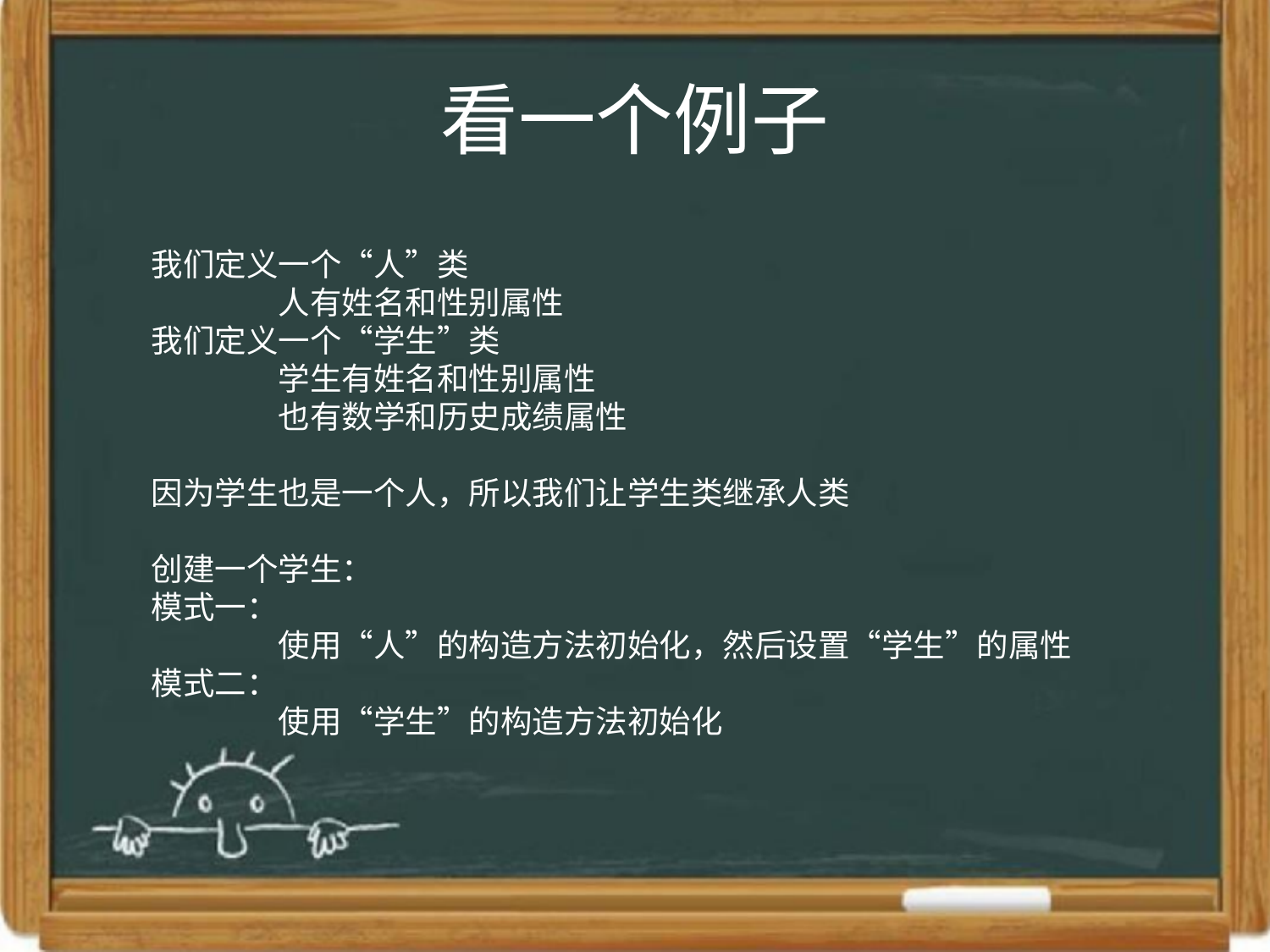

# 看一个例子
我们定义一个“人”类
	人有姓名和性别属性
我们定义一个“学生”类
	学生有姓名和性别属性
	也有数学和历史成绩属性

因为学生也是一个人，所以我们让学生类继承人类

创建一个学生：
模式一：
	使用“人”的构造方法初始化，然后设置“学生”的属性
模式二：
	使用“学生”的构造方法初始化